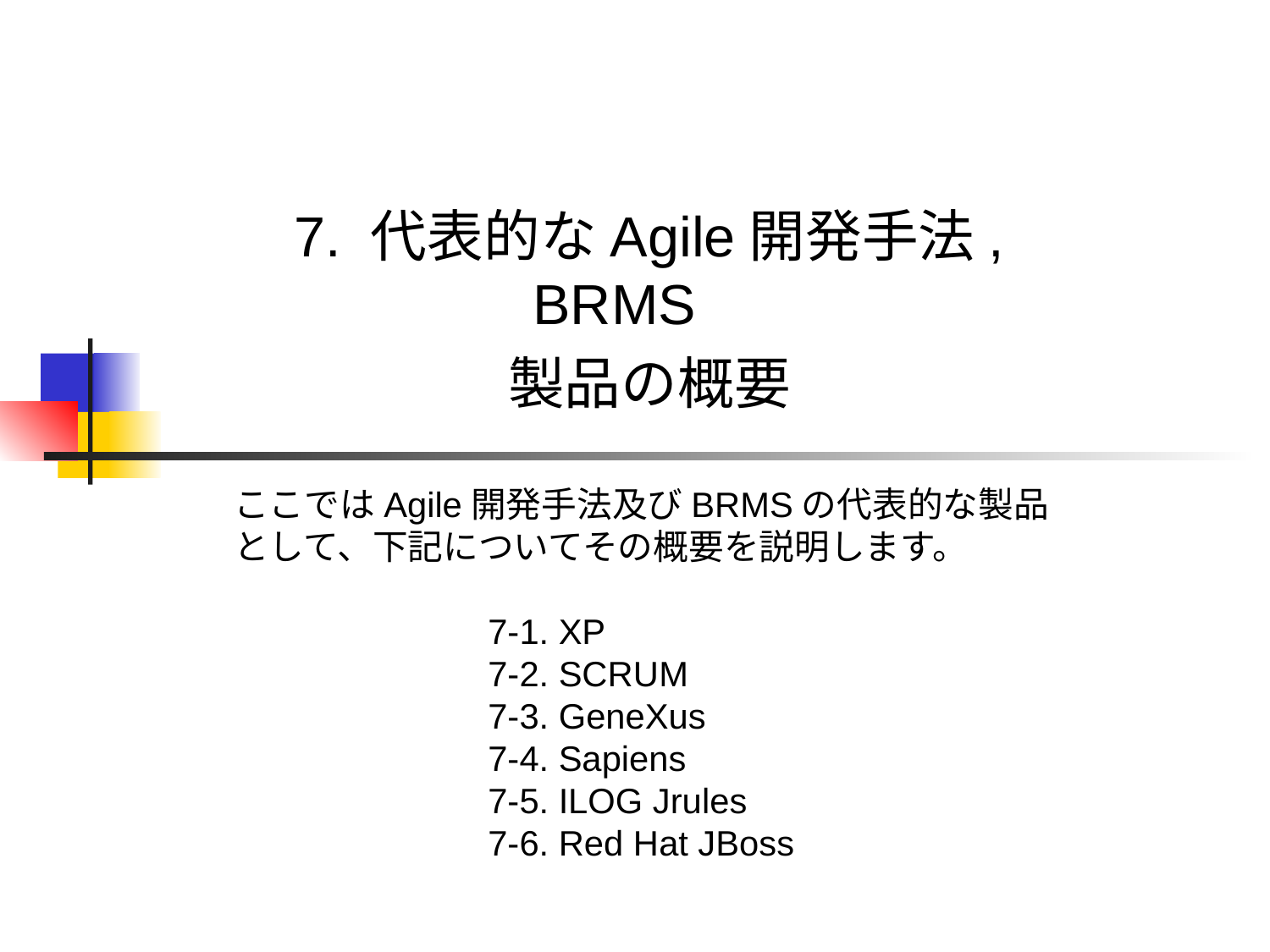

7. 代表的なAgile開発手法, BRMS
製品の概要
ここではAgile開発手法及びBRMSの代表的な製品として、下記についてその概要を説明します。

		7-1. XP
		7-2. SCRUM
		7-3. GeneXus
		7-4. Sapiens
		7-5. ILOG Jrules
		7-6. Red Hat JBoss